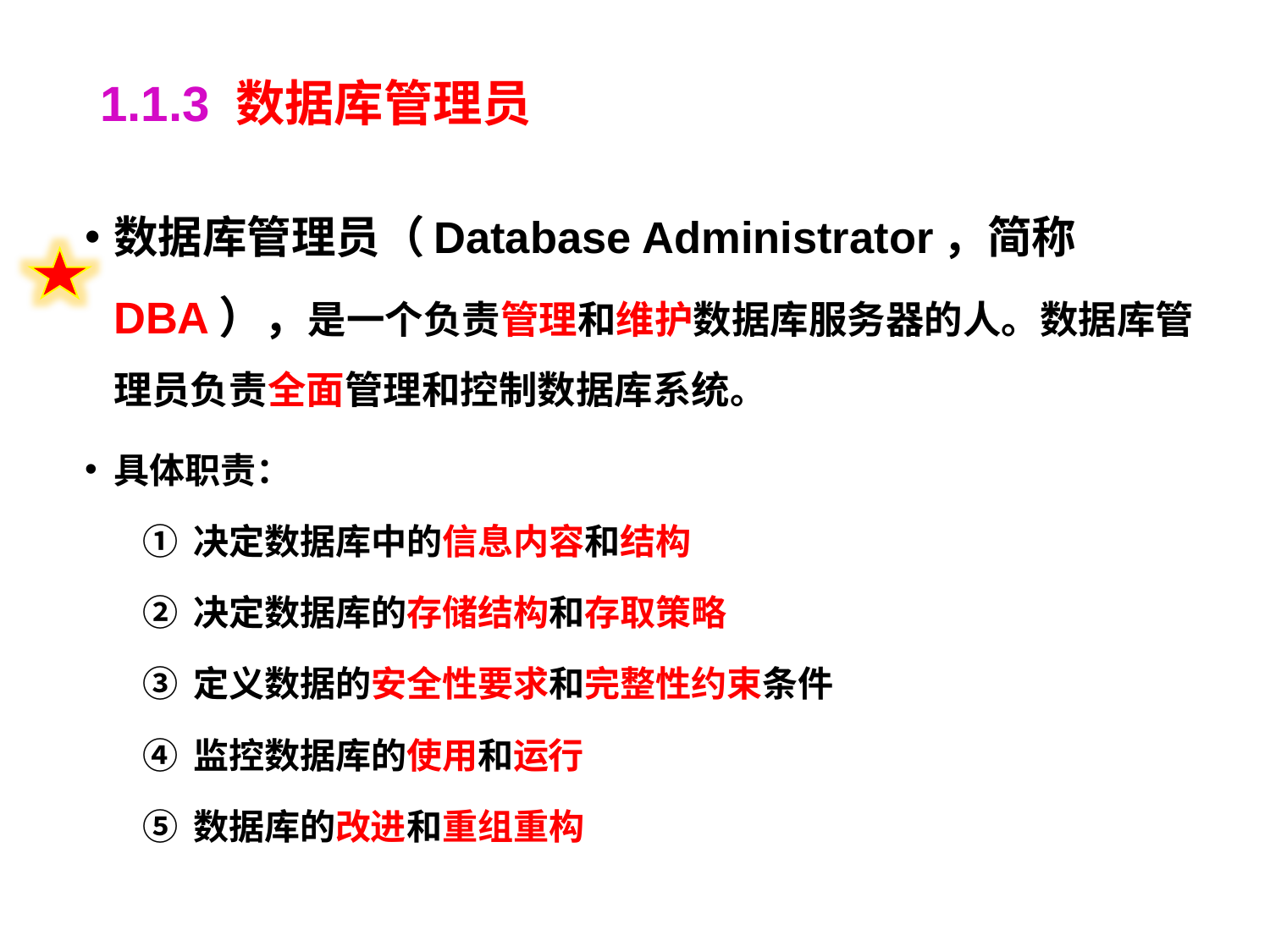

# 1.1.3 数据库管理员
数据库管理员（Database Administrator，简称DBA），是一个负责管理和维护数据库服务器的人。数据库管理员负责全面管理和控制数据库系统。
具体职责：
① 决定数据库中的信息内容和结构
② 决定数据库的存储结构和存取策略
③ 定义数据的安全性要求和完整性约束条件
④ 监控数据库的使用和运行
⑤ 数据库的改进和重组重构